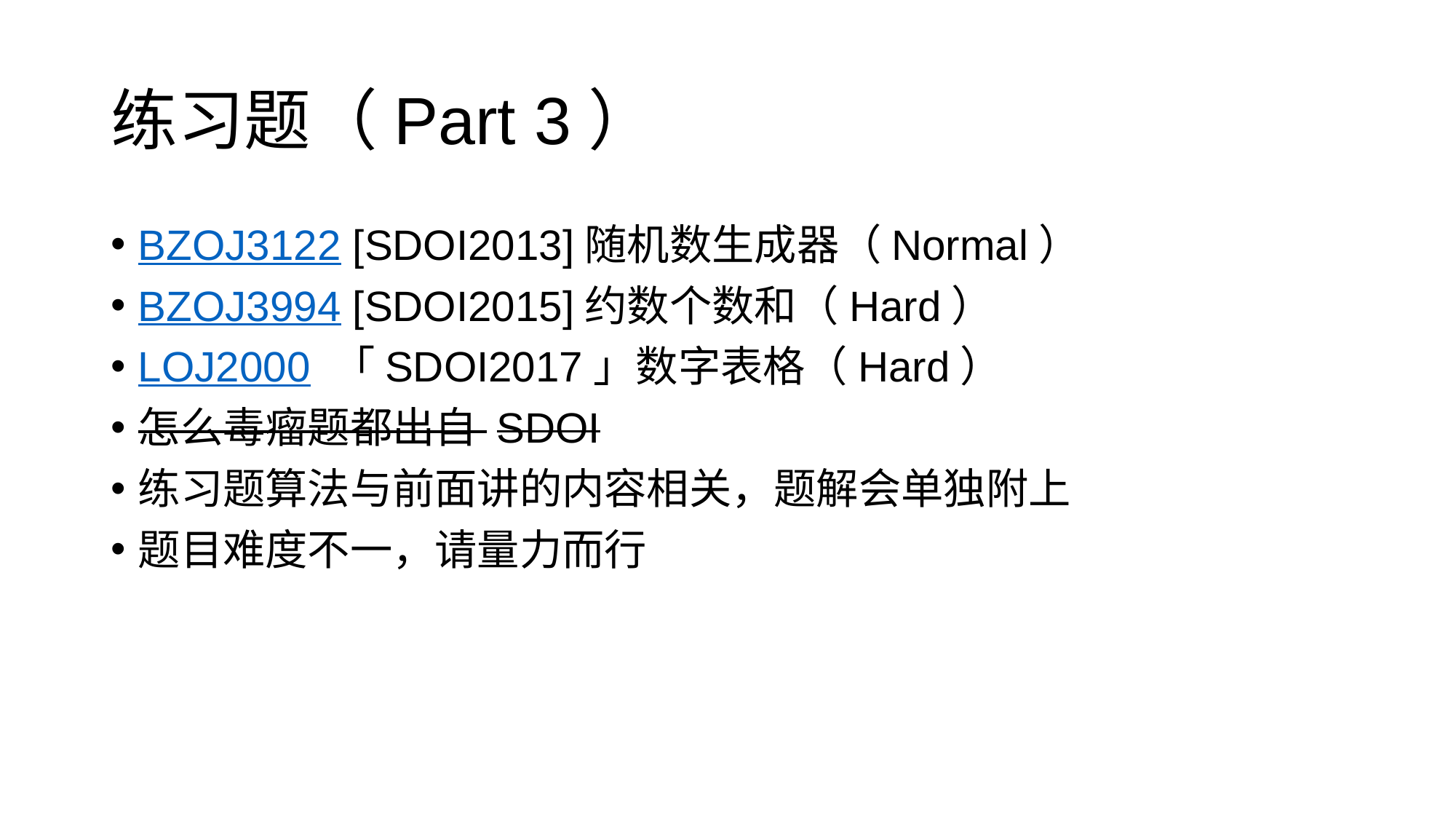

# 练习题（Part 3）
BZOJ3122 [SDOI2013]随机数生成器（Normal）
BZOJ3994 [SDOI2015]约数个数和（Hard）
LOJ2000 「SDOI2017」数字表格（Hard）
怎么毒瘤题都出自 SDOI
练习题算法与前面讲的内容相关，题解会单独附上
题目难度不一，请量力而行